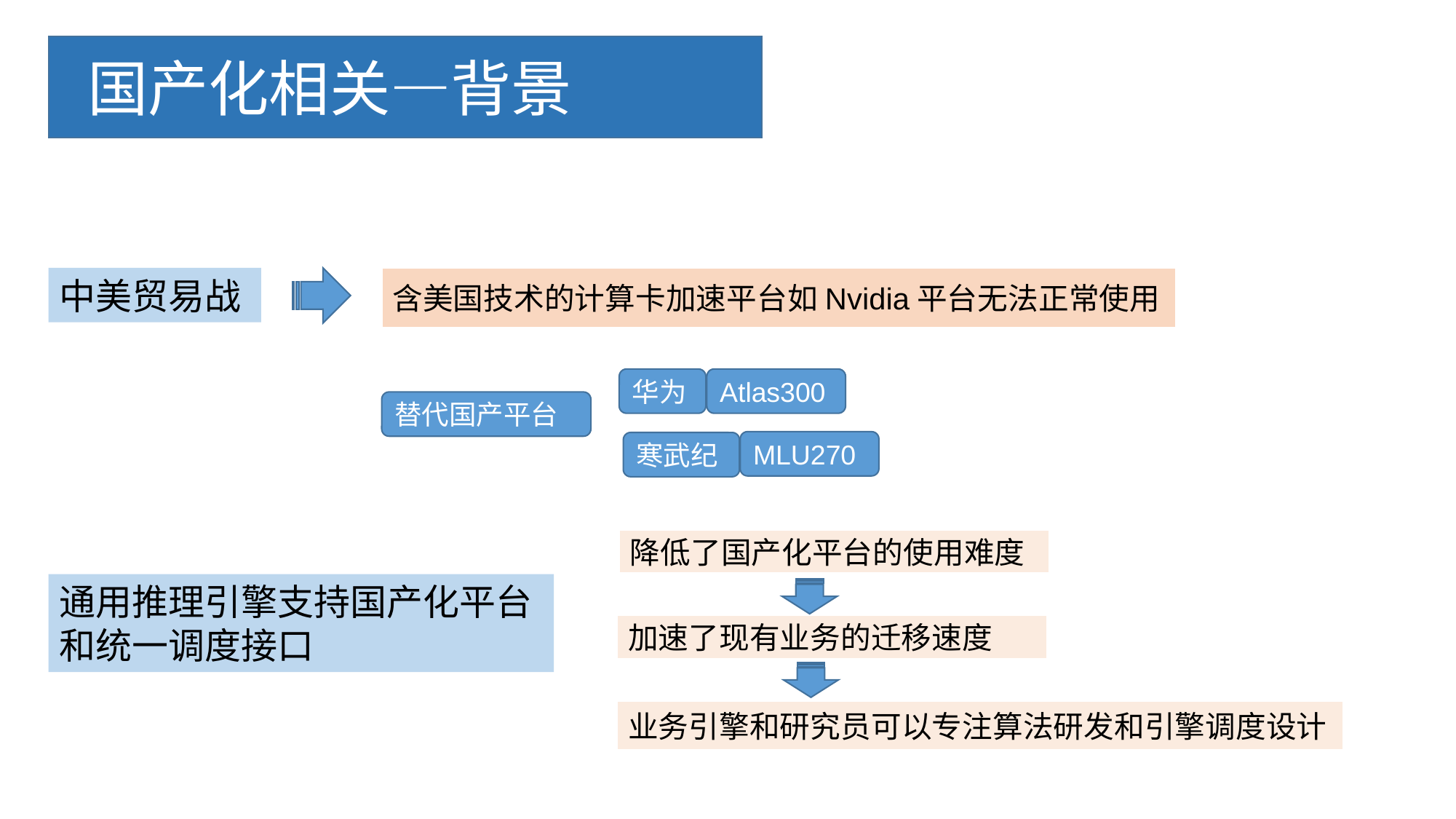

国产化相关—背景
中美贸易战

含美国技术的计算卡加速平台如Nvidia平台无法正常使用
Atlas300
华为
替代国产平台
MLU270
寒武纪
降低了国产化平台的使用难度

通用推理引擎支持国产化平台和统一调度接口
加速了现有业务的迁移速度

业务引擎和研究员可以专注算法研发和引擎调度设计